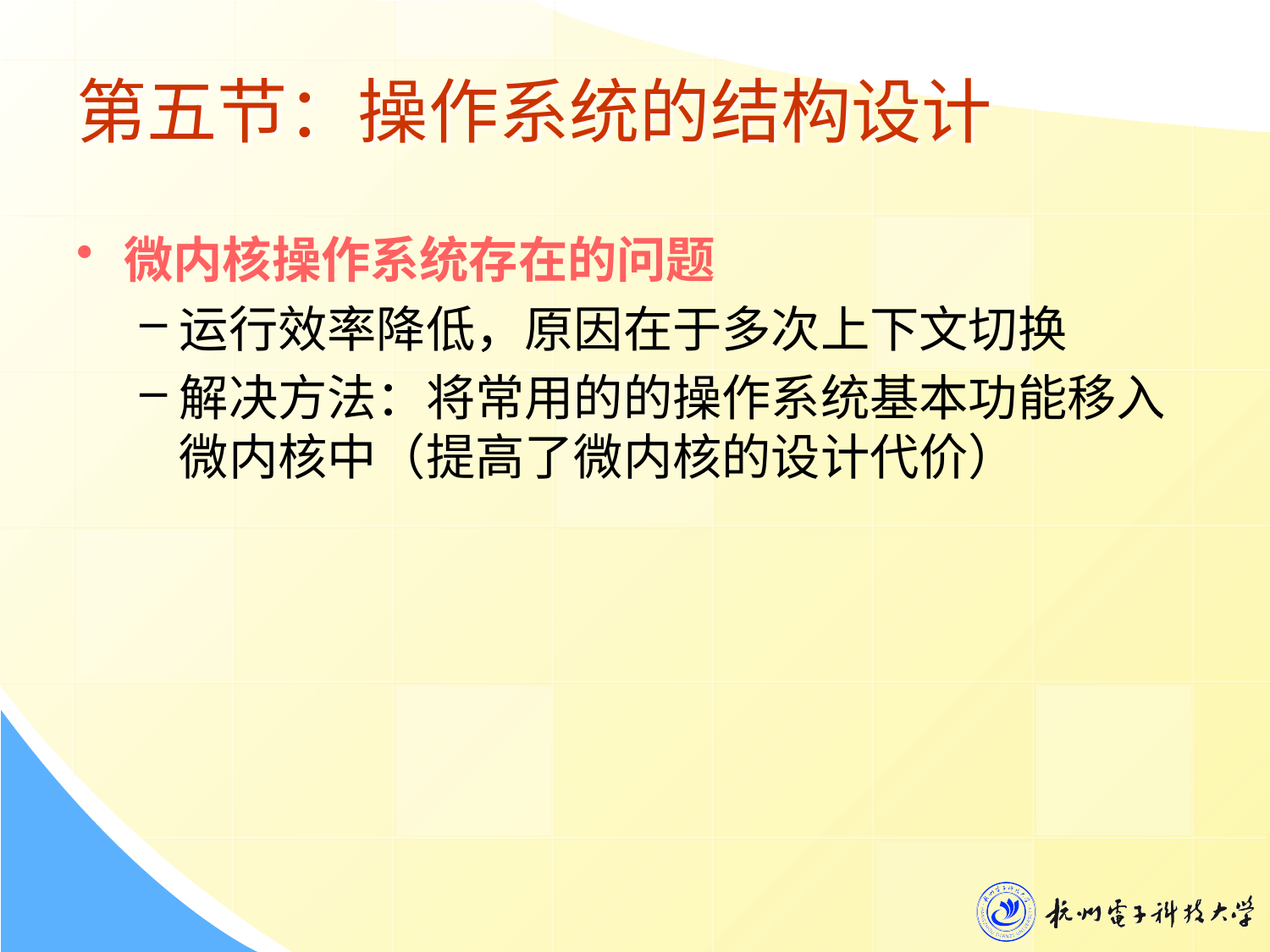

# 第五节：操作系统的结构设计
微内核操作系统存在的问题
运行效率降低，原因在于多次上下文切换
解决方法：将常用的的操作系统基本功能移入微内核中（提高了微内核的设计代价）